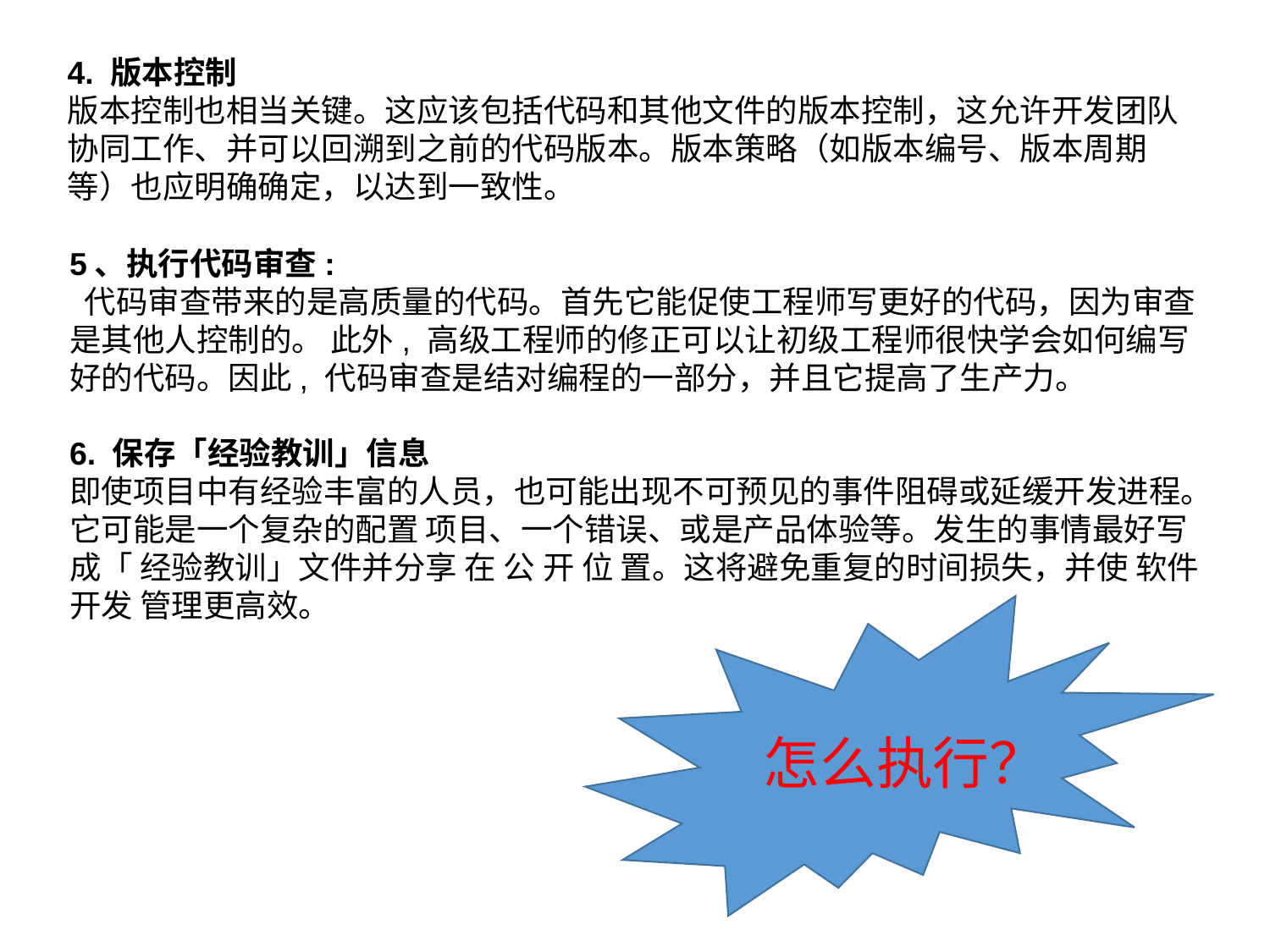

4. 版本控制
版本控制也相当关键。这应该包括代码和其他文件的版本控制，这允许开发团队协同工作、并可以回溯到之前的代码版本。版本策略（如版本编号、版本周期等）也应明确确定，以达到一致性。
5、执行代码审查:
 代码审查带来的是高质量的代码。首先它能促使工程师写更好的代码，因为审查是其他人控制的。 此外, 高级工程师的修正可以让初级工程师很快学会如何编写好的代码。因此, 代码审查是结对编程的一部分，并且它提高了生产力。
6. 保存「经验教训」信息
即使项目中有经验丰富的人员，也可能出现不可预见的事件阻碍或延缓开发进程。它可能是一个复杂的配置 项目、一个错误、或是产品体验等。发生的事情最好写成「 经验教训」文件并分享 在 公 开 位 置。这将避免重复的时间损失，并使 软件开发 管理更高效。
怎么执行？